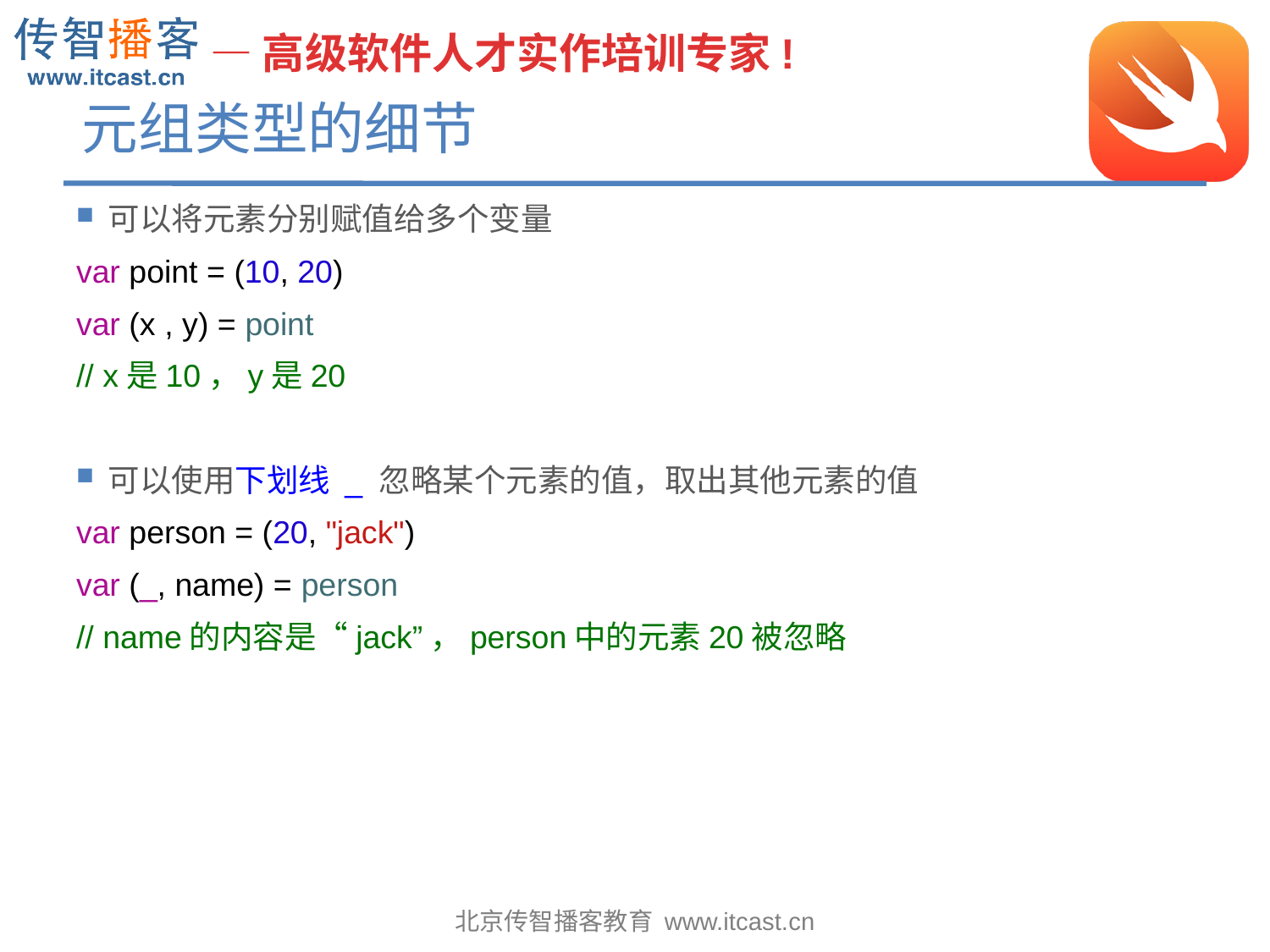

# 元组类型的细节
可以将元素分别赋值给多个变量
var point = (10, 20)
var (x , y) = point
// x是10，y是20

可以使用下划线 _ 忽略某个元素的值，取出其他元素的值
var person = (20, "jack")
var (_, name) = person
// name的内容是“jack”，person中的元素20被忽略